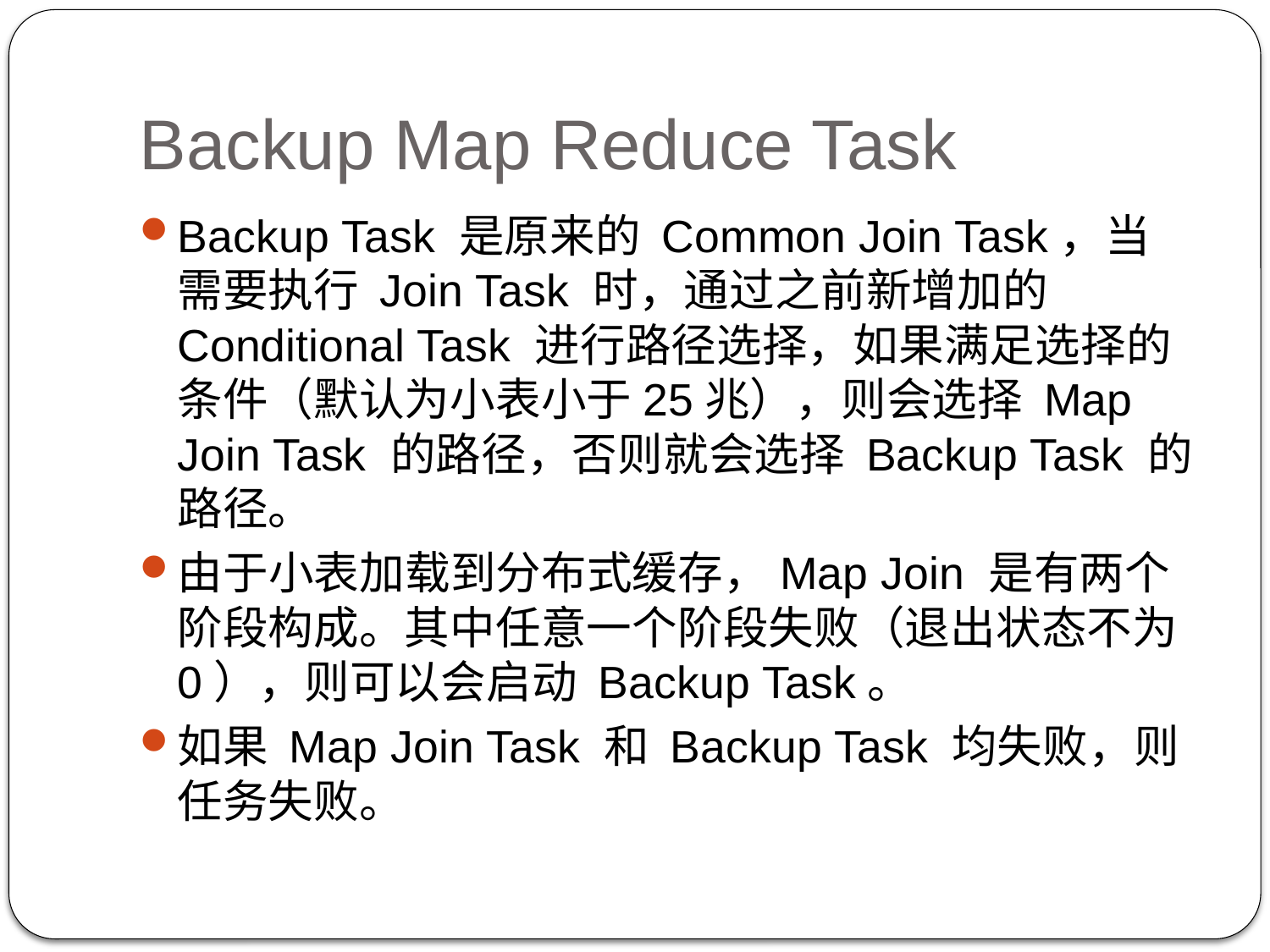

# Backup Map Reduce Task
Backup Task 是原来的 Common Join Task，当需要执行 Join Task 时，通过之前新增加的 Conditional Task 进行路径选择，如果满足选择的条件（默认为小表小于25兆），则会选择 Map Join Task 的路径，否则就会选择 Backup Task 的路径。
由于小表加载到分布式缓存，Map Join 是有两个阶段构成。其中任意一个阶段失败（退出状态不为0），则可以会启动 Backup Task。
如果 Map Join Task 和 Backup Task 均失败，则任务失败。